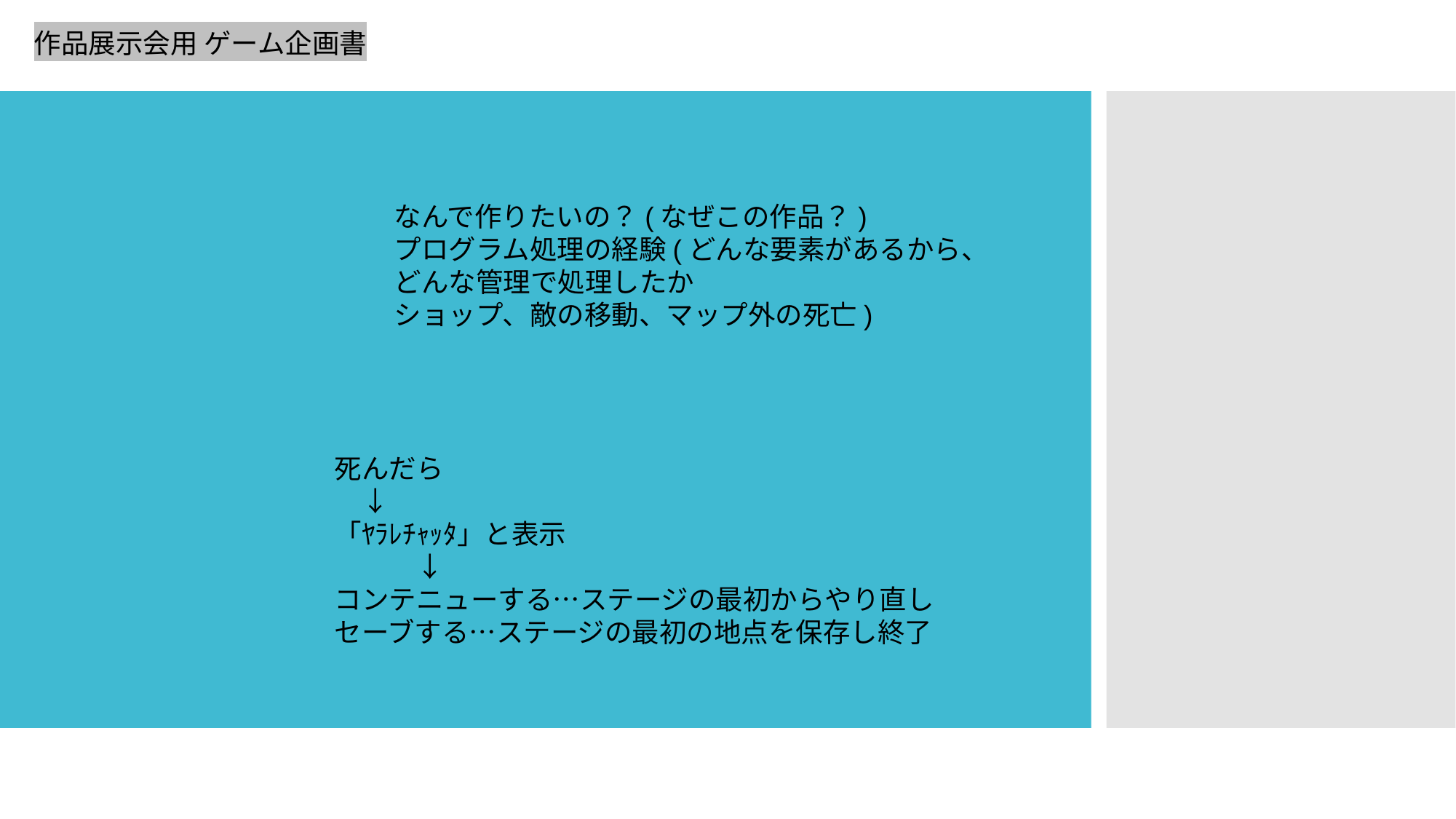

作品展示会用 ゲーム企画書
なんで作りたいの？(なぜこの作品？)
プログラム処理の経験(どんな要素があるから、どんな管理で処理したか
ショップ、敵の移動、マップ外の死亡)

死んだら
　↓
「ﾔﾗﾚﾁｬｯﾀ」と表示
　　　↓
コンテニューする…ステージの最初からやり直し
セーブする…ステージの最初の地点を保存し終了